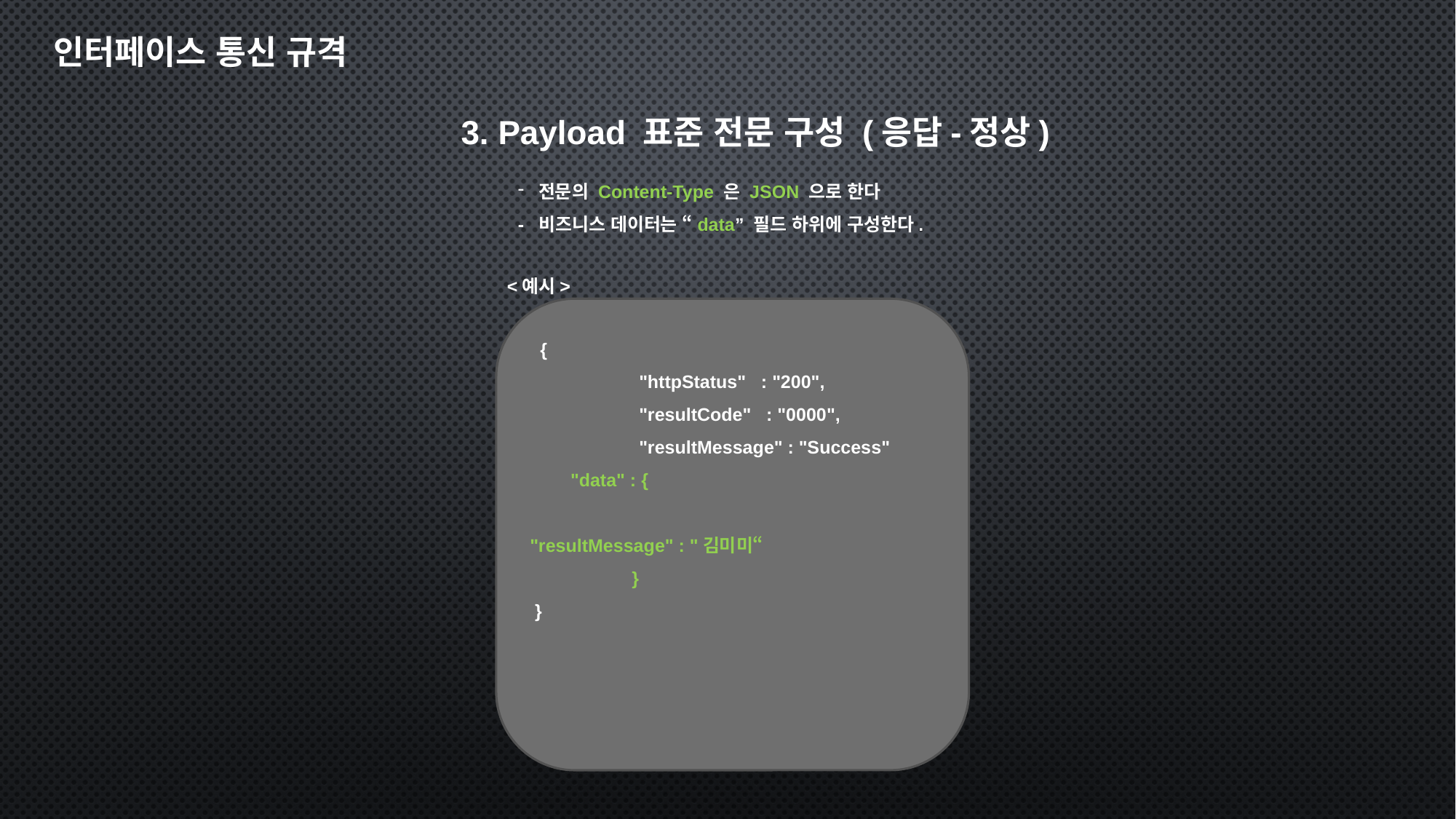

인터페이스 통신 규격
3. Payload 표준 전문 구성 (응답-정상)
전문의 Content-Type 은 JSON 으로 한다
-  비즈니스 데이터는 “data” 필드 하위에 구성한다.
<예시>
  {
	"httpStatus"   : "200",
	"resultCode"   : "0000",
	"resultMessage" : "Success"
        "data" : {
			 "resultMessage" : "김미미“
                    }
 }